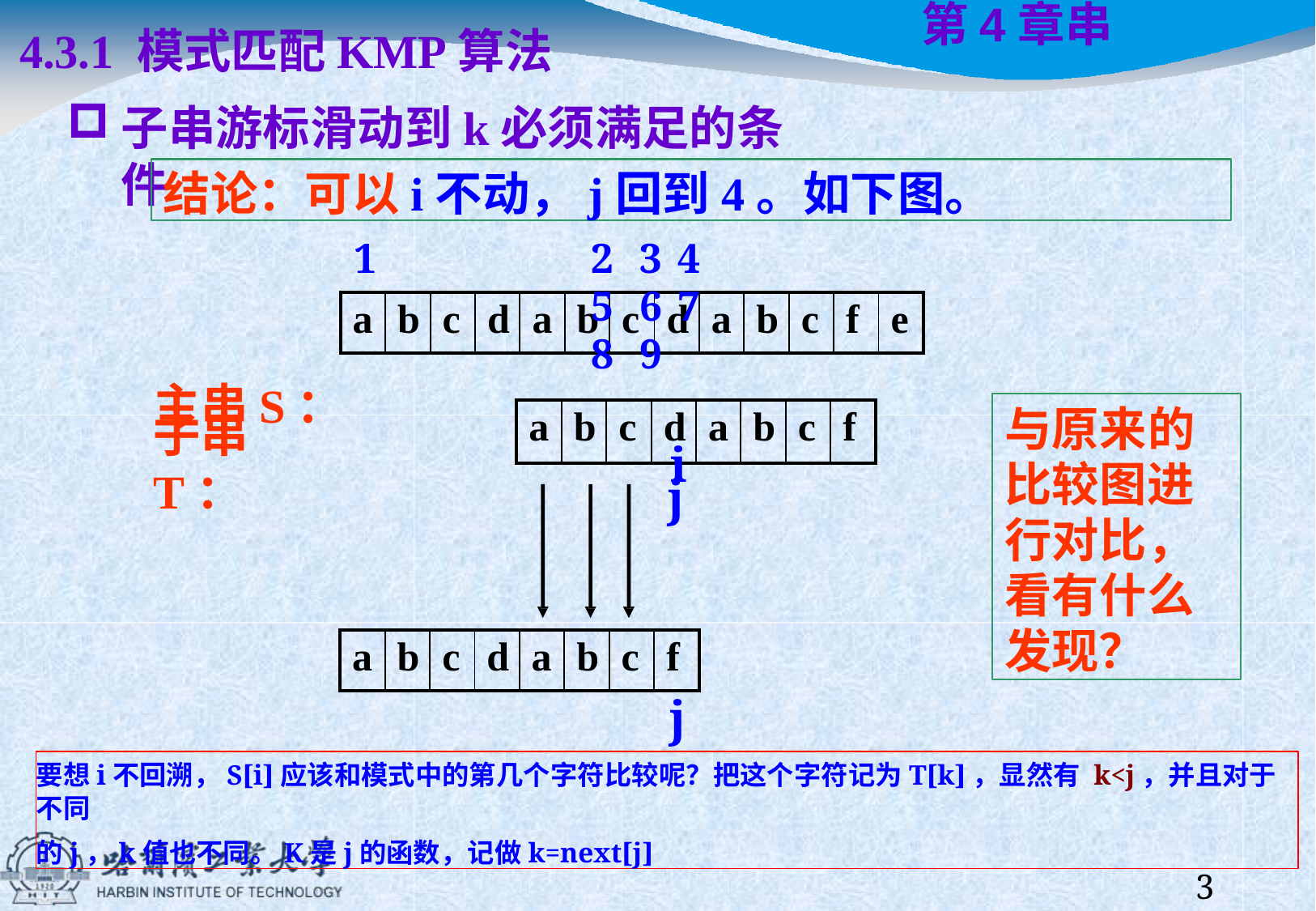

4.3.1 模式匹配KMP算法
子串游标滑动到k必须满足的条件
# 第4章	串
结论：可以i不动，j回到4。如下图。
1	2	3	4	5	6	7	8	9
主串S：
i
| a | b | c | d | a | b | c | d | a | b | c | f | e |
| --- | --- | --- | --- | --- | --- | --- | --- | --- | --- | --- | --- | --- |
与原来的 比较图进 行对比， 看有什么 发现？
| a | b | c | d | a | b | c | f |
| --- | --- | --- | --- | --- | --- | --- | --- |
子串T：
j

| a | b | c | d | a | b | c | f |
| --- | --- | --- | --- | --- | --- | --- | --- |
j
要想i不回溯，S[i]应该和模式中的第几个字符比较呢？把这个字符记为T[k]，显然有 k<j，并且对于不同
的j，k值也不同。K是j的函数，记做k=next[j]

34